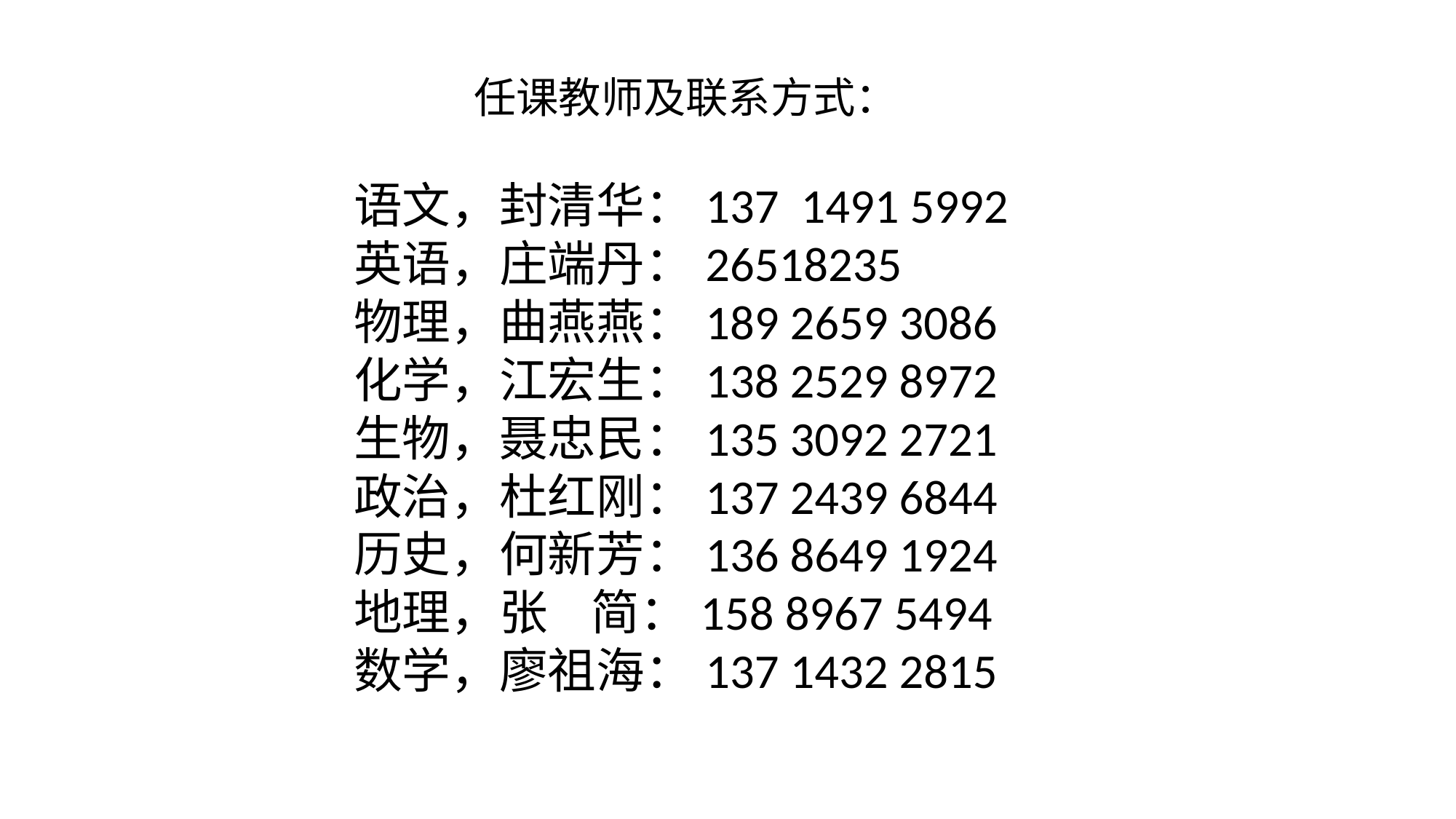

任课教师及联系方式：
语文，封清华：137  1491 5992
英语，庄端丹：26518235
物理，曲燕燕：189 2659 3086
化学，江宏生：138 2529 8972
生物，聂忠民：135 3092 2721
政治，杜红刚：137 2439 6844
历史，何新芳：136 8649 1924
地理，张    简：158 8967 5494
数学，廖祖海：137 1432 2815